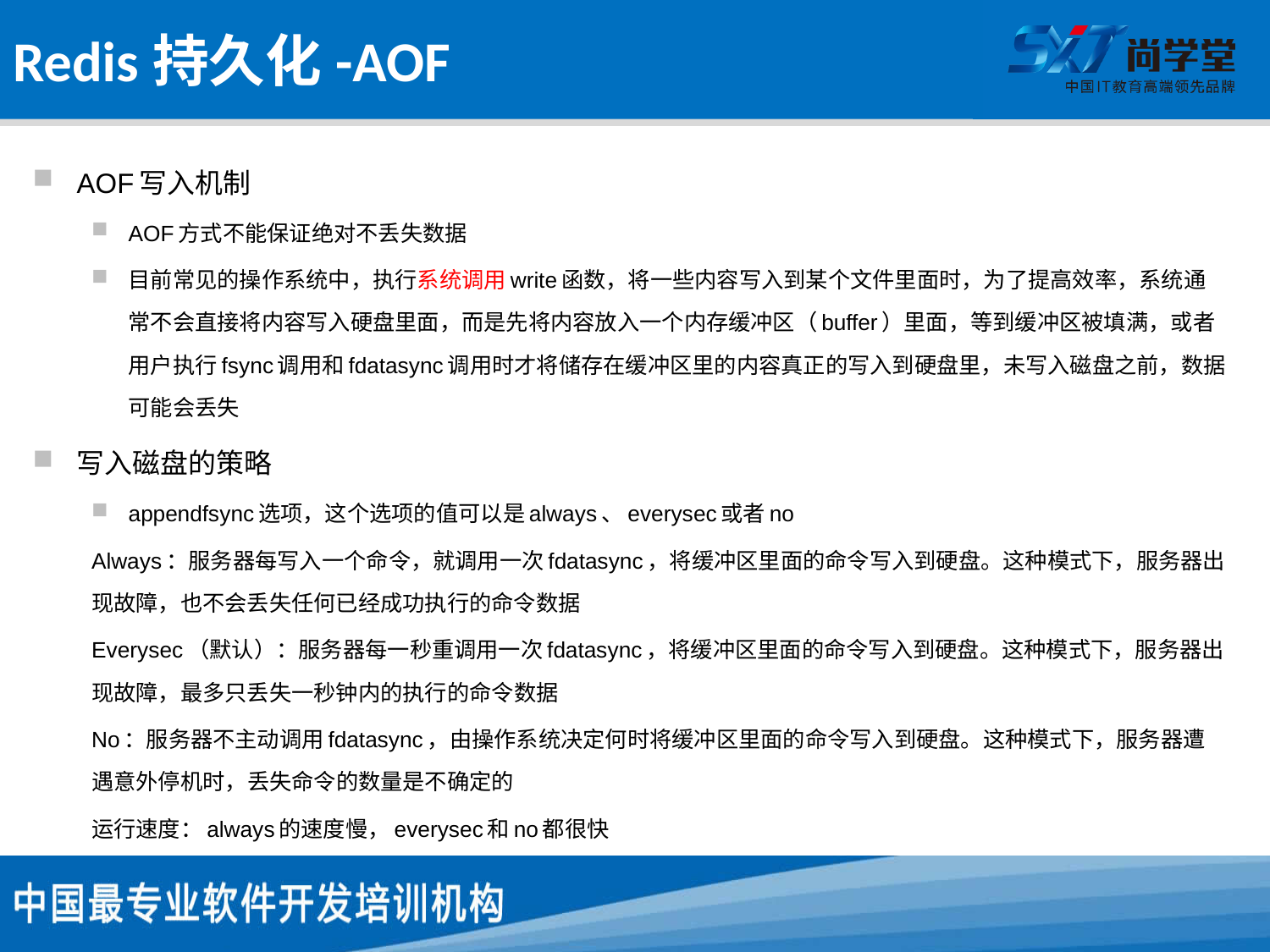

# Redis持久化-AOF
AOF写入机制
AOF方式不能保证绝对不丢失数据
目前常见的操作系统中，执行系统调用write函数，将一些内容写入到某个文件里面时，为了提高效率，系统通常不会直接将内容写入硬盘里面，而是先将内容放入一个内存缓冲区（buffer）里面，等到缓冲区被填满，或者用户执行fsync调用和fdatasync调用时才将储存在缓冲区里的内容真正的写入到硬盘里，未写入磁盘之前，数据可能会丢失
写入磁盘的策略
appendfsync选项，这个选项的值可以是always、everysec或者no
Always：服务器每写入一个命令，就调用一次fdatasync，将缓冲区里面的命令写入到硬盘。这种模式下，服务器出现故障，也不会丢失任何已经成功执行的命令数据
Everysec（默认）：服务器每一秒重调用一次fdatasync，将缓冲区里面的命令写入到硬盘。这种模式下，服务器出现故障，最多只丢失一秒钟内的执行的命令数据
No：服务器不主动调用fdatasync，由操作系统决定何时将缓冲区里面的命令写入到硬盘。这种模式下，服务器遭遇意外停机时，丢失命令的数量是不确定的
运行速度：always的速度慢，everysec和no都很快